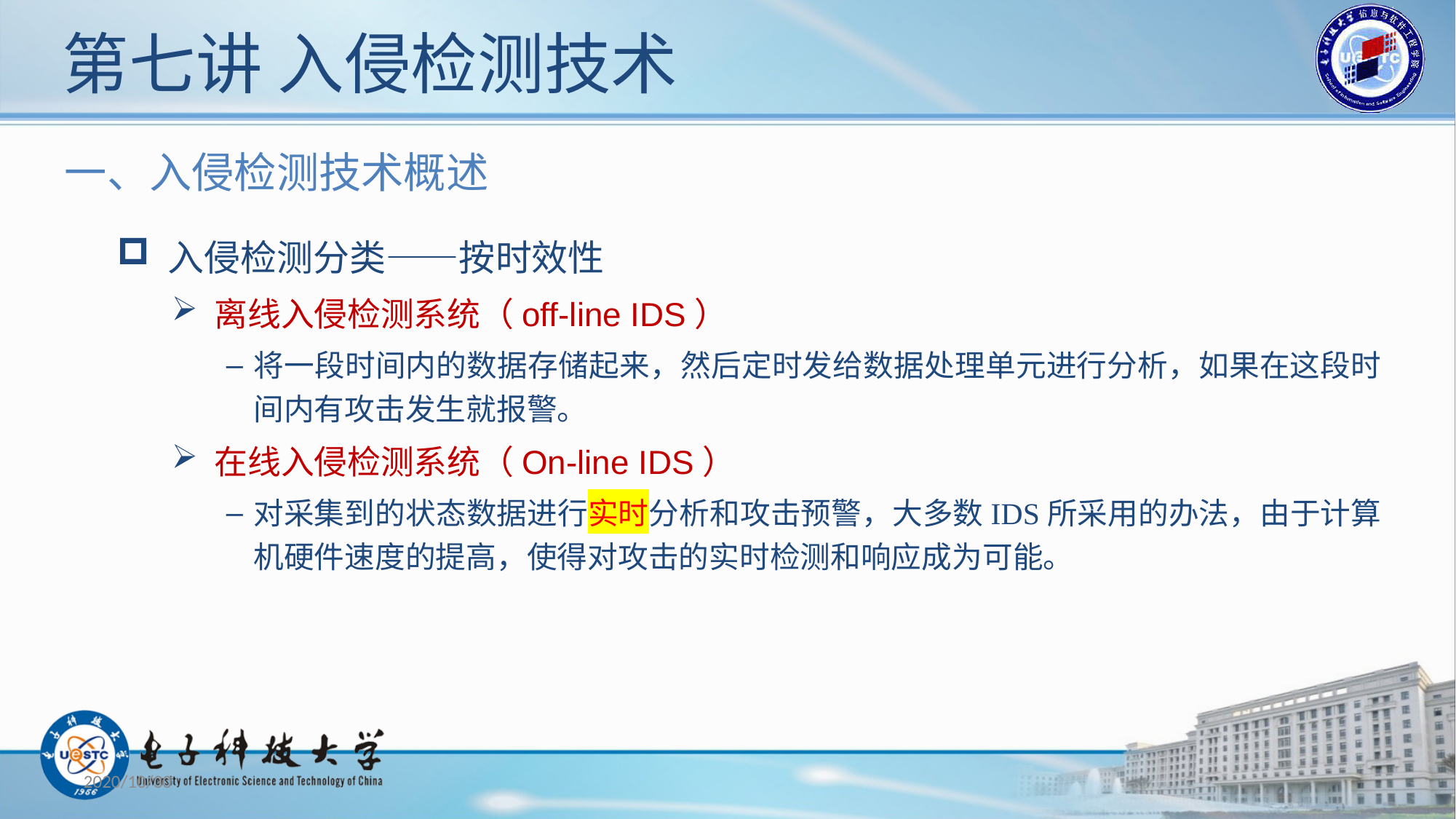

# 第七讲 入侵检测技术
一、入侵检测技术概述
 入侵检测分类——按时效性
 离线入侵检测系统（off-line IDS）
将一段时间内的数据存储起来，然后定时发给数据处理单元进行分析，如果在这段时间内有攻击发生就报警。
 在线入侵检测系统（On-line IDS）
对采集到的状态数据进行实时分析和攻击预警，大多数IDS所采用的办法，由于计算机硬件速度的提高，使得对攻击的实时检测和响应成为可能。
2020/10/30